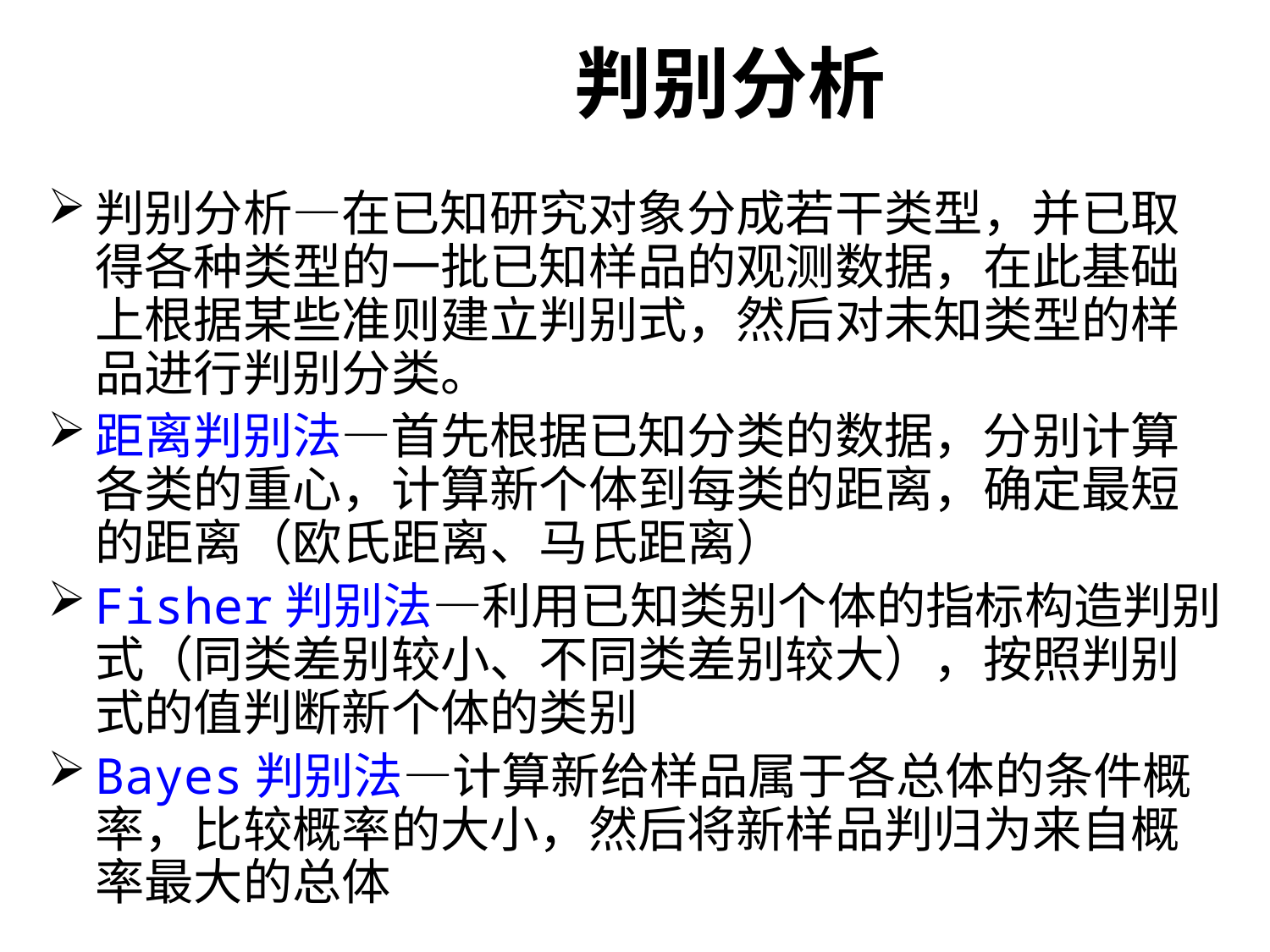

# 判别分析
判别分析—在已知研究对象分成若干类型，并已取得各种类型的一批已知样品的观测数据，在此基础上根据某些准则建立判别式，然后对未知类型的样品进行判别分类。
距离判别法—首先根据已知分类的数据，分别计算各类的重心，计算新个体到每类的距离，确定最短的距离（欧氏距离、马氏距离）
Fisher判别法—利用已知类别个体的指标构造判别式（同类差别较小、不同类差别较大），按照判别式的值判断新个体的类别
Bayes判别法—计算新给样品属于各总体的条件概率，比较概率的大小，然后将新样品判归为来自概率最大的总体